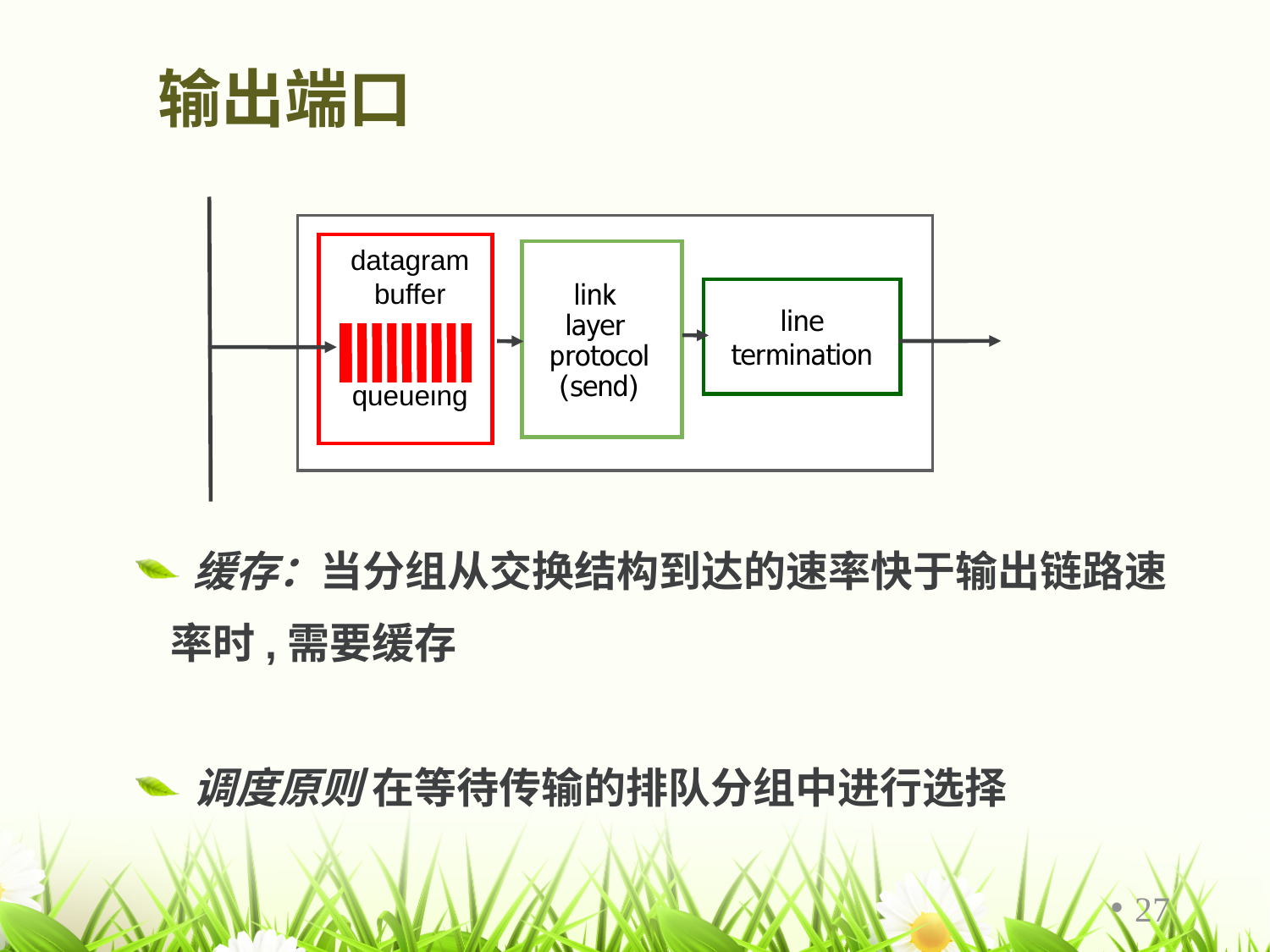

# 输出端口

datagram
buffer

queueing

line
termination
link
layer
protocol
(send)

缓存：当分组从交换结构到达的速率快于输出链路速
   率时,需要缓存

调度原则 在等待传输的排队分组中进行选择
27